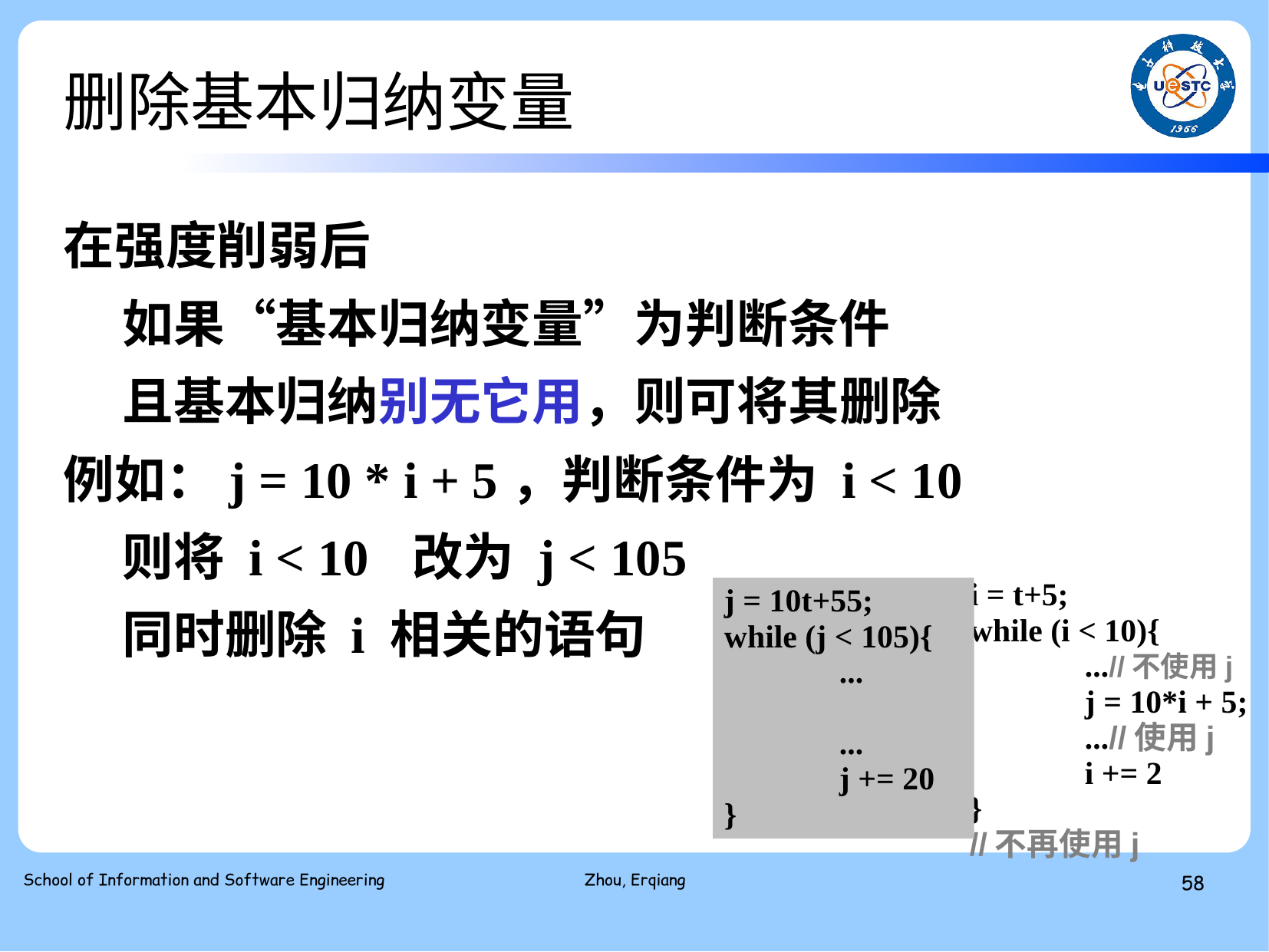

删除基本归纳变量

# 在强度削弱后
    如果“基本归纳变量”为判断条件
    且基本归纳别无它用，则可将其删除
例如：j = 10 * i + 5，判断条件为 i < 10
    则将 i < 10 改为 j < 105
    同时删除 i 相关的语句

i = t+5;
while (i < 10){
	...//不使用j
	j = 10*i + 5;
	...//使用j
	i += 2
}
//不再使用j
j = 10t+55;
while (j < 105){
	...

	...
	j += 20
}
 School of Information and Software Engineering
Zhou, Erqiang
58